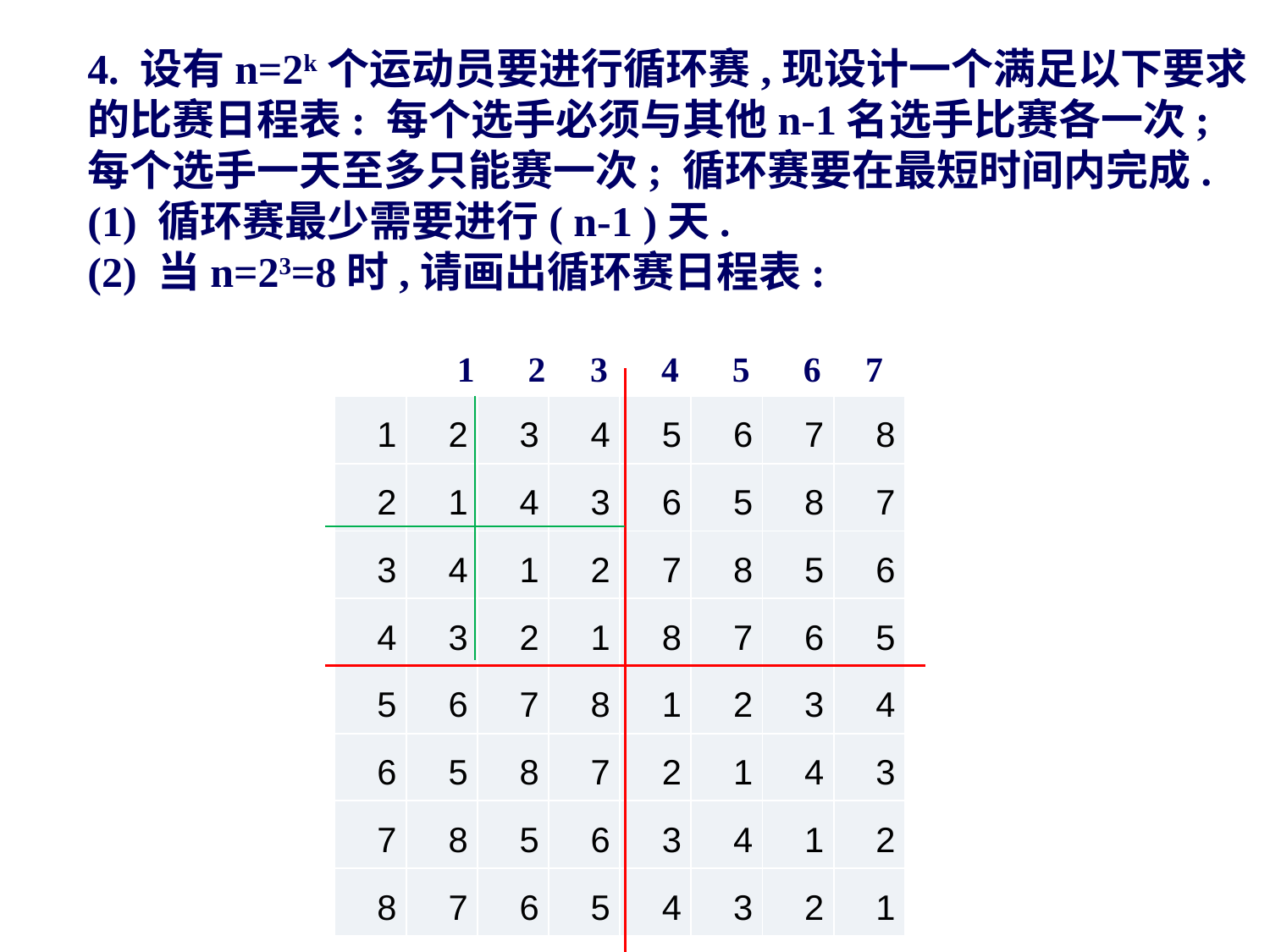

4. 设有n=2k个运动员要进行循环赛,现设计一个满足以下要求的比赛日程表: 每个选手必须与其他n-1名选手比赛各一次;每个选手一天至多只能赛一次; 循环赛要在最短时间内完成.
(1) 循环赛最少需要进行( n-1 )天.
(2) 当n=23=8时,请画出循环赛日程表:
1      2     3      4      5      6     7
| 1 | 2 | 3 | 4 | 5 | 6 | 7 | 8 |
| --- | --- | --- | --- | --- | --- | --- | --- |
| 2 | 1 | 4 | 3 | 6 | 5 | 8 | 7 |
| 3 | 4 | 1 | 2 | 7 | 8 | 5 | 6 |
| 4 | 3 | 2 | 1 | 8 | 7 | 6 | 5 |
| 5 | 6 | 7 | 8 | 1 | 2 | 3 | 4 |
| 6 | 5 | 8 | 7 | 2 | 1 | 4 | 3 |
| 7 | 8 | 5 | 6 | 3 | 4 | 1 | 2 |
| 8 | 7 | 6 | 5 | 4 | 3 | 2 | 1 |